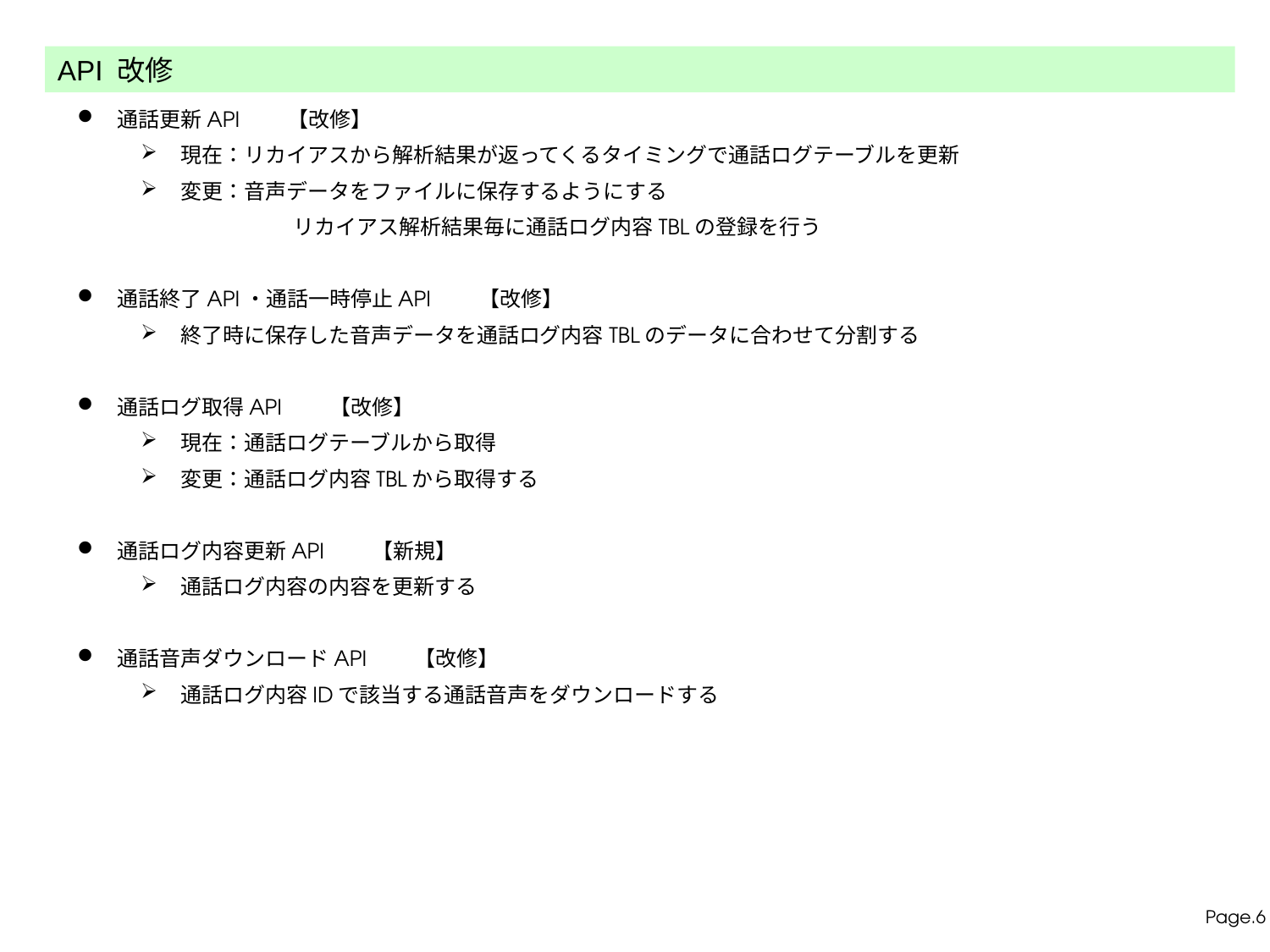

API 改修
通話更新API　　【改修】
現在：リカイアスから解析結果が返ってくるタイミングで通話ログテーブルを更新
変更：音声データをファイルに保存するようにする
　　　　　　　 リカイアス解析結果毎に通話ログ内容TBLの登録を行う

通話終了API・通話一時停止API　　【改修】
終了時に保存した音声データを通話ログ内容TBLのデータに合わせて分割する

通話ログ取得API　　【改修】
現在：通話ログテーブルから取得
変更：通話ログ内容TBLから取得する

通話ログ内容更新API　　【新規】
通話ログ内容の内容を更新する

通話音声ダウンロードAPI　　【改修】
通話ログ内容IDで該当する通話音声をダウンロードする